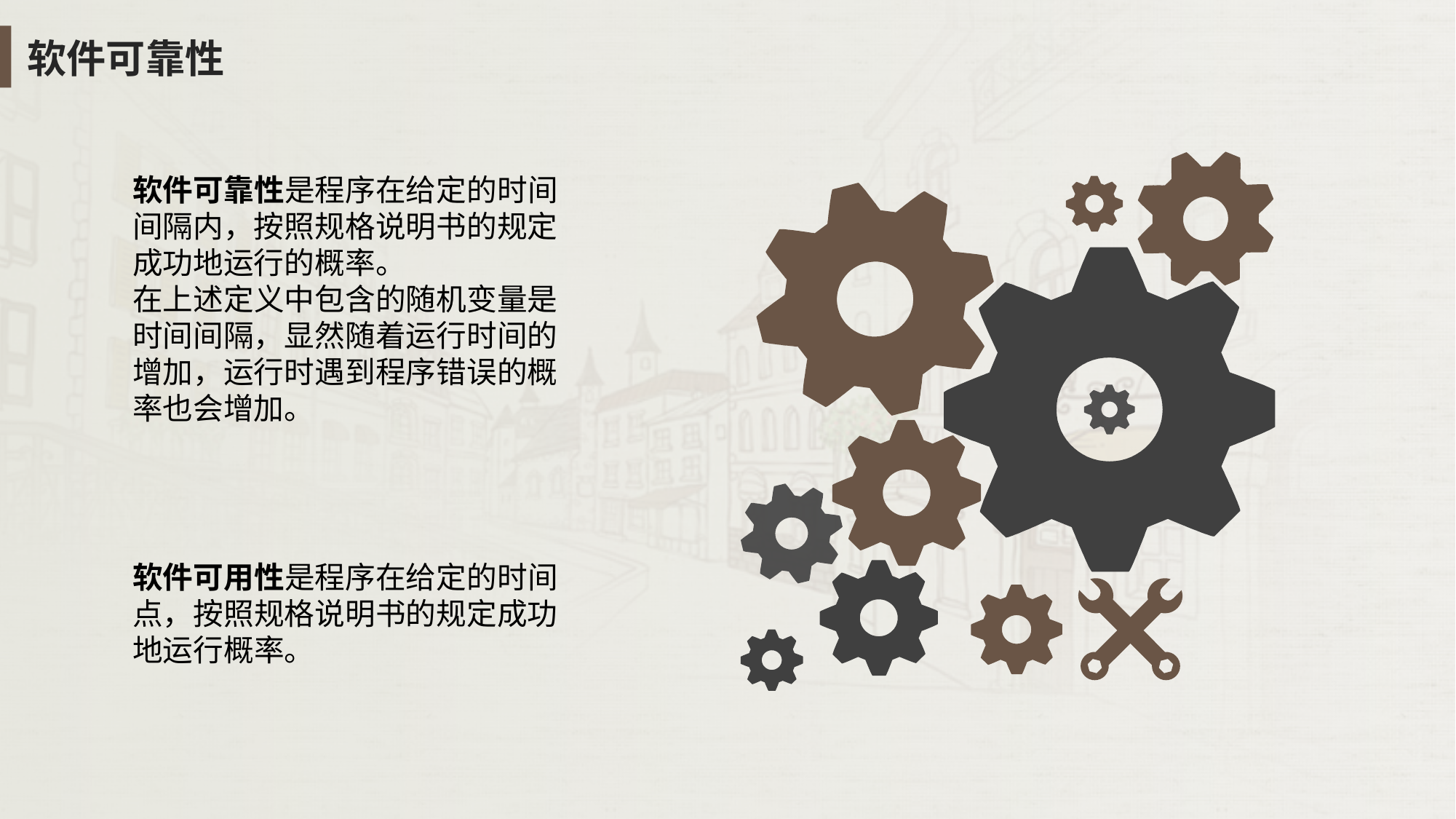

软件可靠性

软件可靠性是程序在给定的时间间隔内，按照规格说明书的规定成功地运行的概率。
在上述定义中包含的随机变量是时间间隔，显然随着运行时间的增加，运行时遇到程序错误的概率也会增加。

软件可用性是程序在给定的时间点，按照规格说明书的规定成功地运行概率。